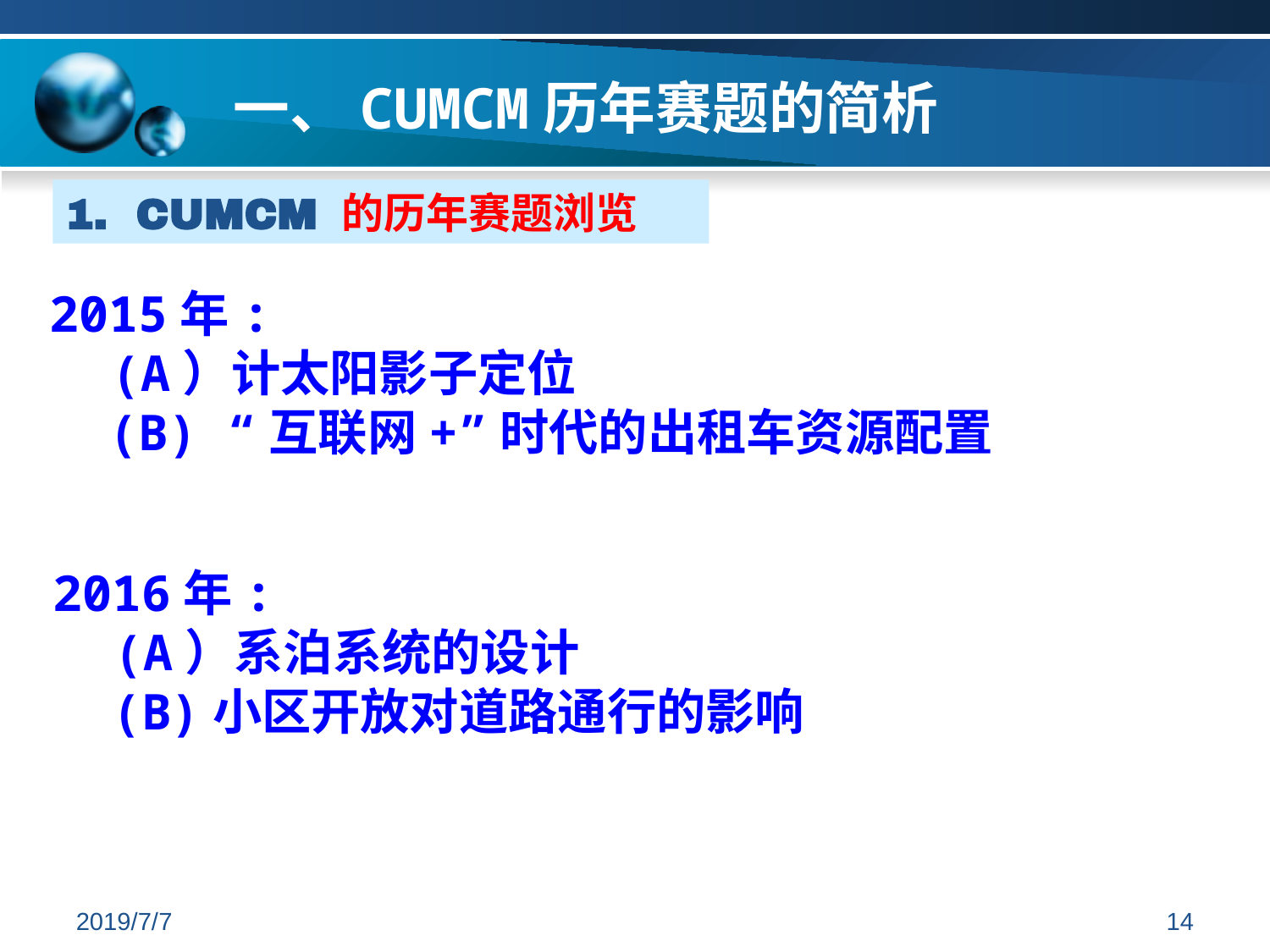

一、CUMCM历年赛题的简析
1.  CUMCM 的历年赛题浏览
2015年:
　(A）计太阳影子定位
  (B) “互联网+”时代的出租车资源配置

2016年:
　(A）系泊系统的设计
  (B)小区开放对道路通行的影响
2019/7/7
14